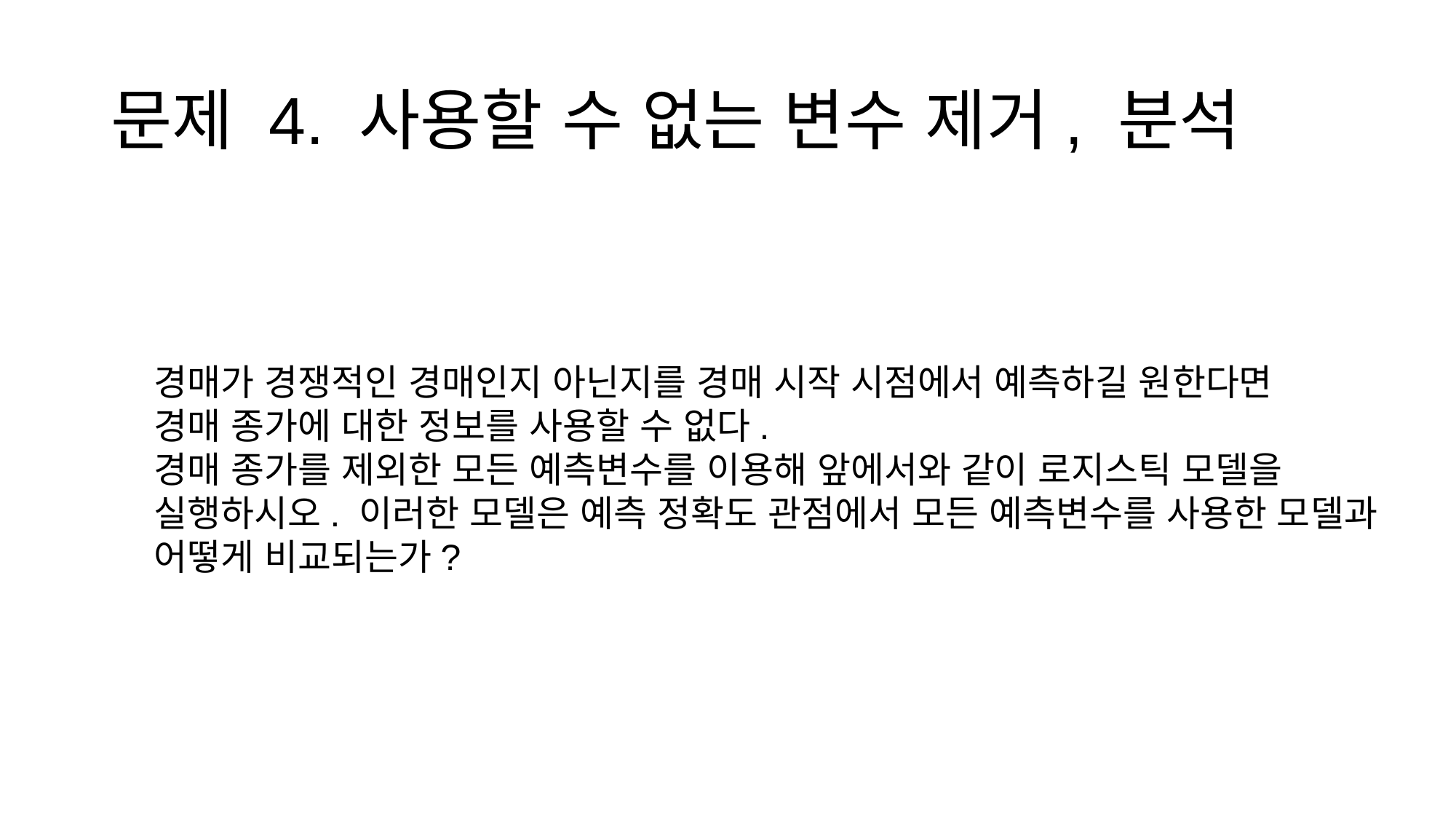

# 문제 4. 사용할 수 없는 변수 제거, 분석

경매가 경쟁적인 경매인지 아닌지를 경매 시작 시점에서 예측하길 원한다면
경매 종가에 대한 정보를 사용할 수 없다.
경매 종가를 제외한 모든 예측변수를 이용해 앞에서와 같이 로지스틱 모델을 실행하시오. 이러한 모델은 예측 정확도 관점에서 모든 예측변수를 사용한 모델과 어떻게 비교되는가?